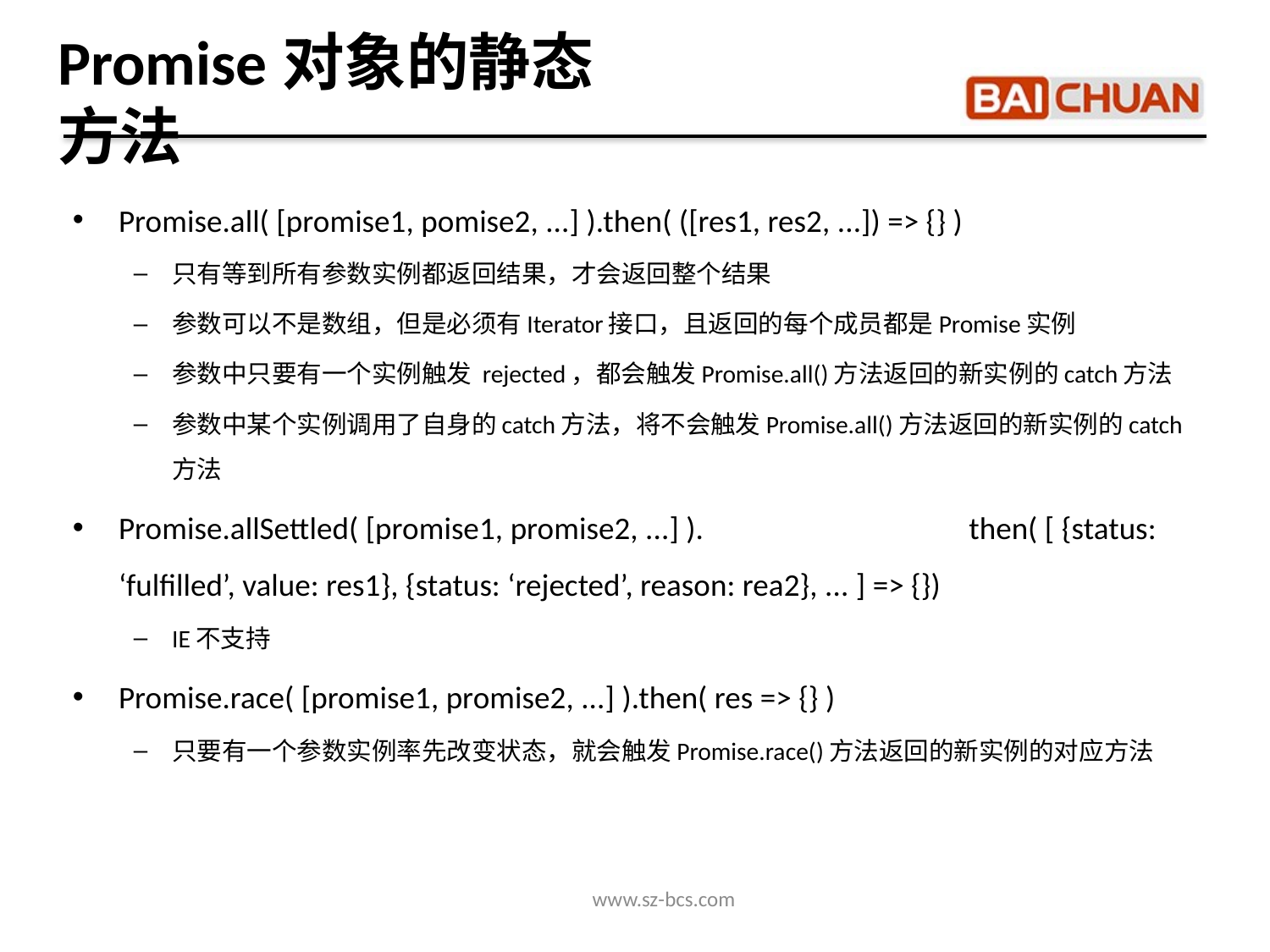

Promise对象的静态方法
Promise.all( [promise1, pomise2, ...] ).then( ([res1, res2, ...]) => {} )
只有等到所有参数实例都返回结果，才会返回整个结果
参数可以不是数组，但是必须有Iterator接口，且返回的每个成员都是Promise实例
参数中只要有一个实例触发 rejected，都会触发Promise.all()方法返回的新实例的catch方法
参数中某个实例调用了自身的catch方法，将不会触发Promise.all()方法返回的新实例的catch方法
Promise.allSettled( [promise1, promise2, ...] ).                                     then( [ {status: ‘fulfilled’, value: res1}, {status: ‘rejected’, reason: rea2}, ... ] => {})
IE不支持
Promise.race( [promise1, promise2, ...] ).then( res => {} )
只要有一个参数实例率先改变状态，就会触发Promise.race()方法返回的新实例的对应方法
www.sz-bcs.com